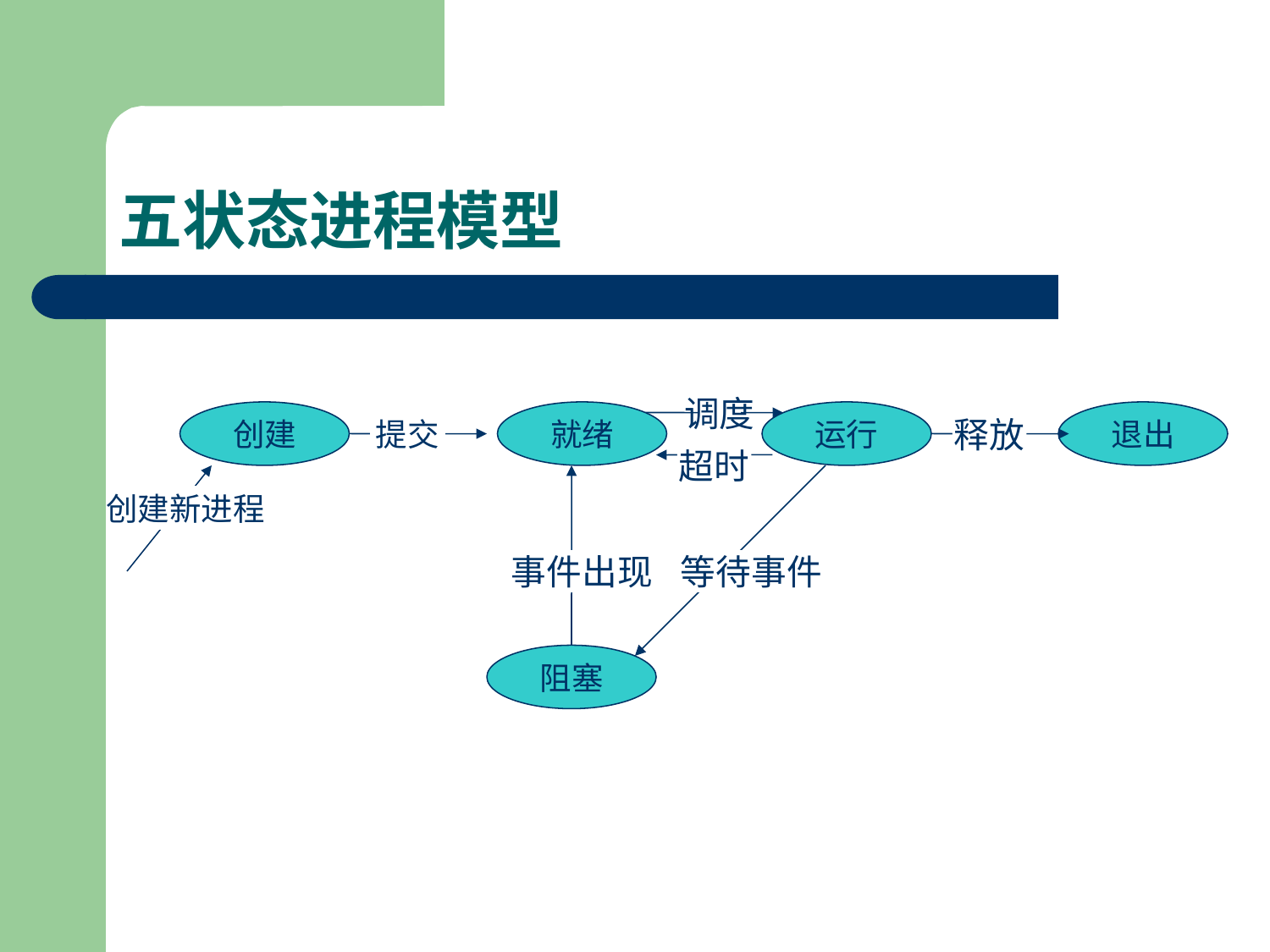

# 五状态进程模型
调度
创建
就绪
运行
退出
提交

释放

超时

创建新进程
事件出现
等待事件
阻塞